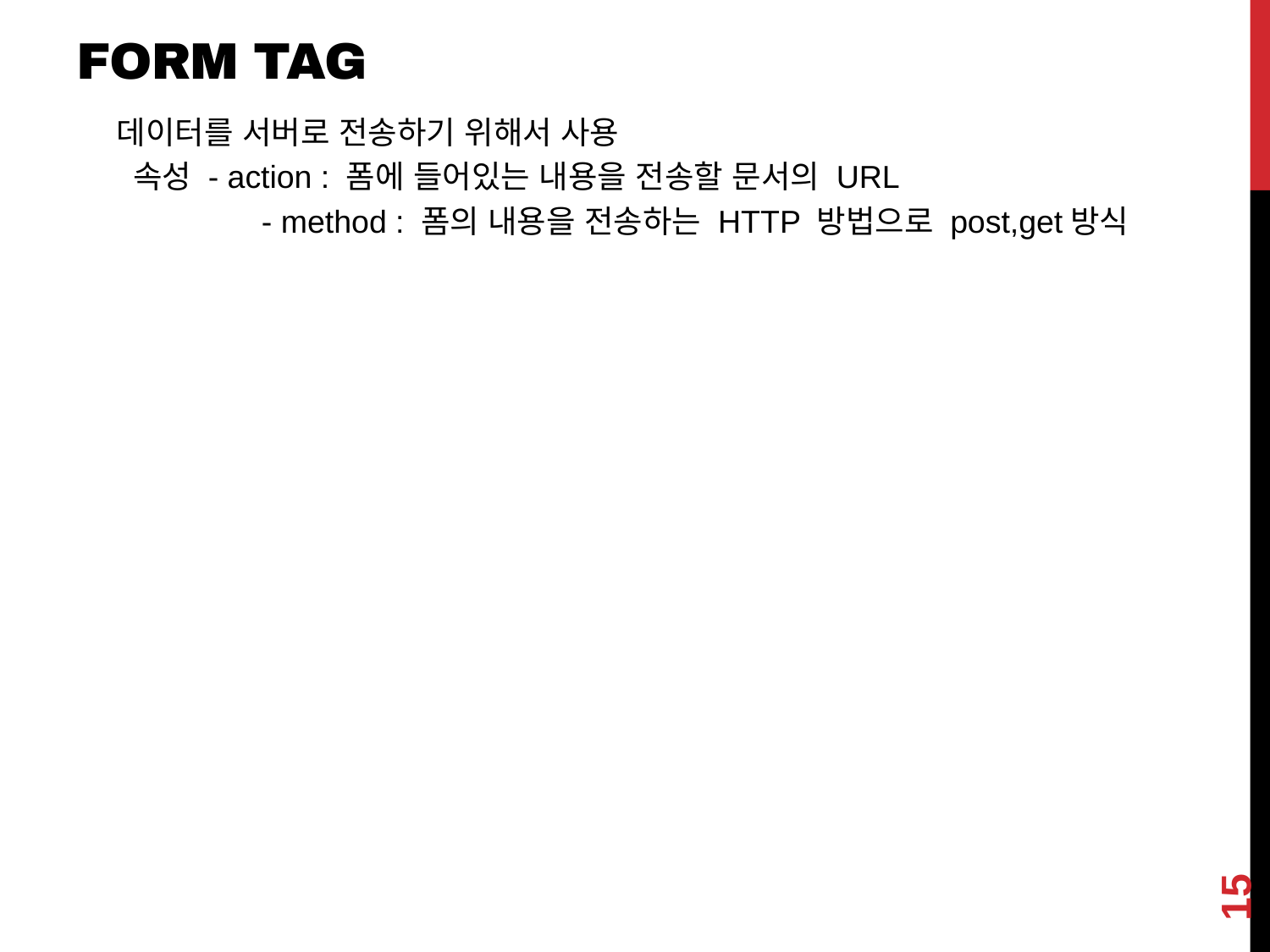

# Form tag
데이터를 서버로 전송하기 위해서 사용
 속성 - action : 폼에 들어있는 내용을 전송할 문서의 URL
 	  - method : 폼의 내용을 전송하는 HTTP 방법으로 post,get방식
15